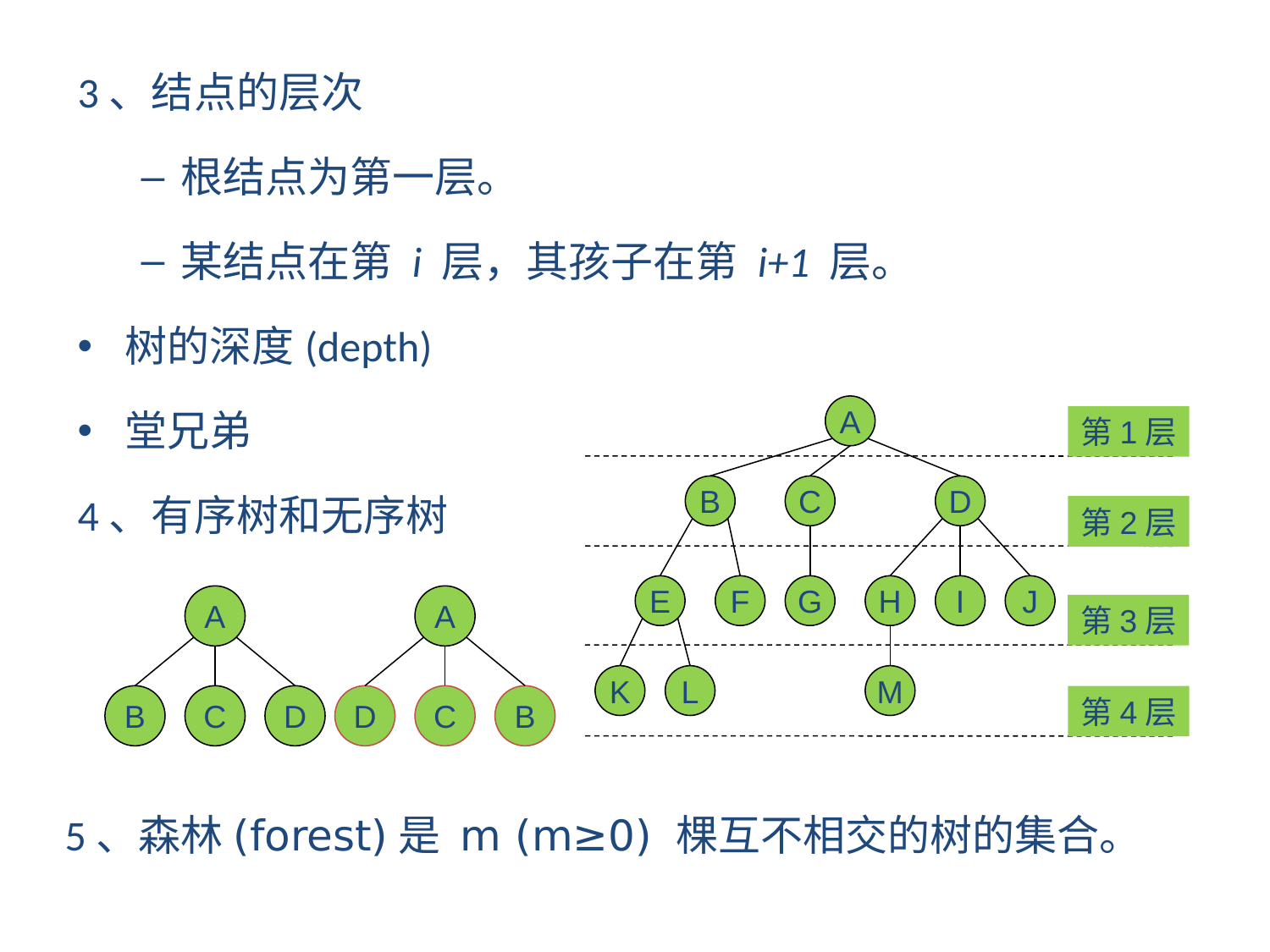

3、结点的层次
根结点为第一层。
某结点在第 i 层，其孩子在第 i+1 层。
树的深度(depth)
堂兄弟
4、有序树和无序树

A
B
C
D
E
F
G
H
I
J
K
L
M
第1层

第2层

第3层

第4层

A
B
C
D
A
D
C
B
5、森林(forest)是 m (m≥0) 棵互不相交的树的集合。